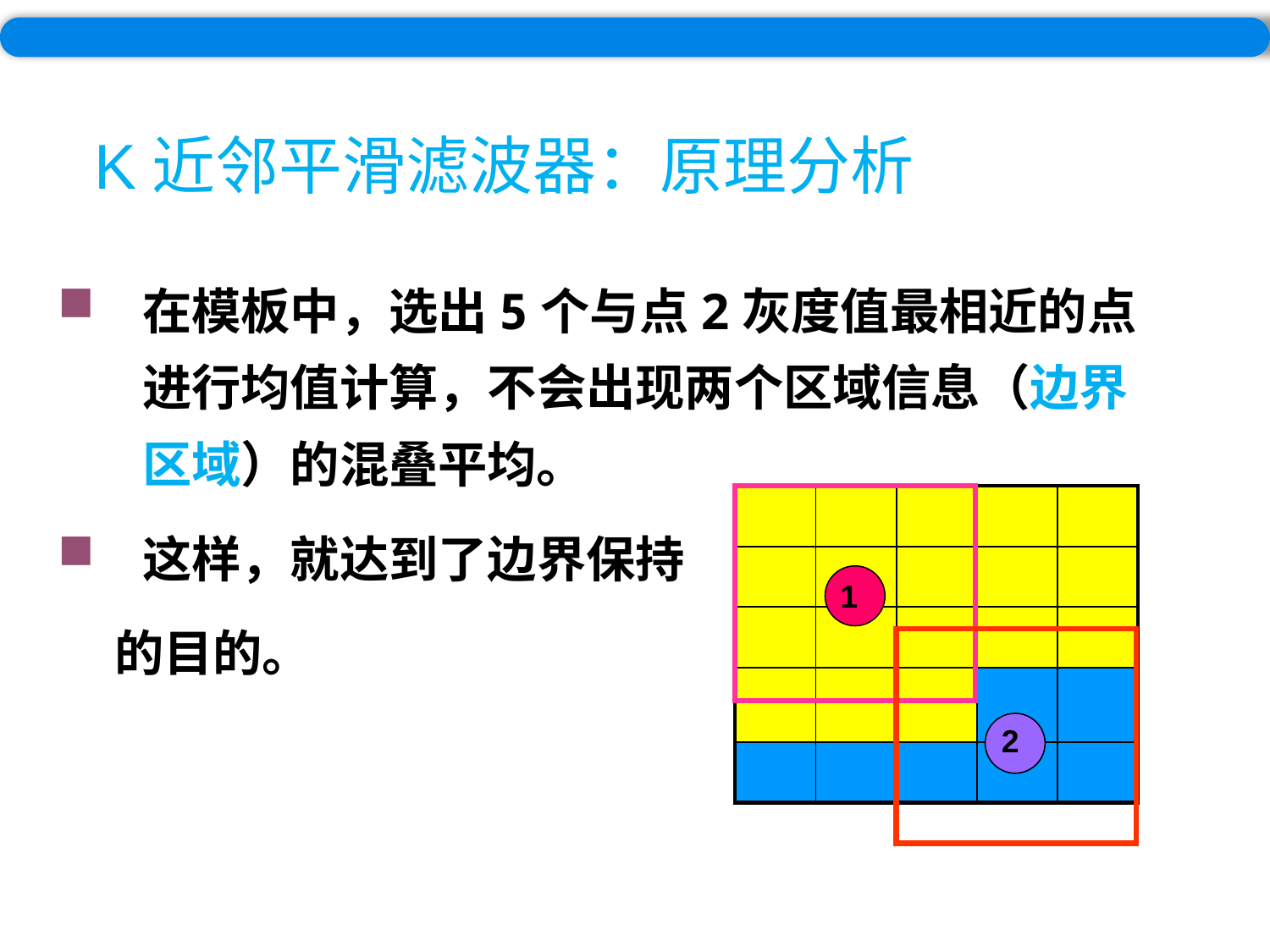

# K近邻平滑滤波器：原理分析
在模板中，选出5个与点2灰度值最相近的点进行均值计算，不会出现两个区域信息（边界区域）的混叠平均。
这样，就达到了边界保持
    的目的。
|  |  |  |  |  |
| --- | --- | --- | --- | --- |
|  |  |  |  |  |
|  |  |  |  |  |
|  |  |  |  |  |
|  |  |  |  |  |

1

2